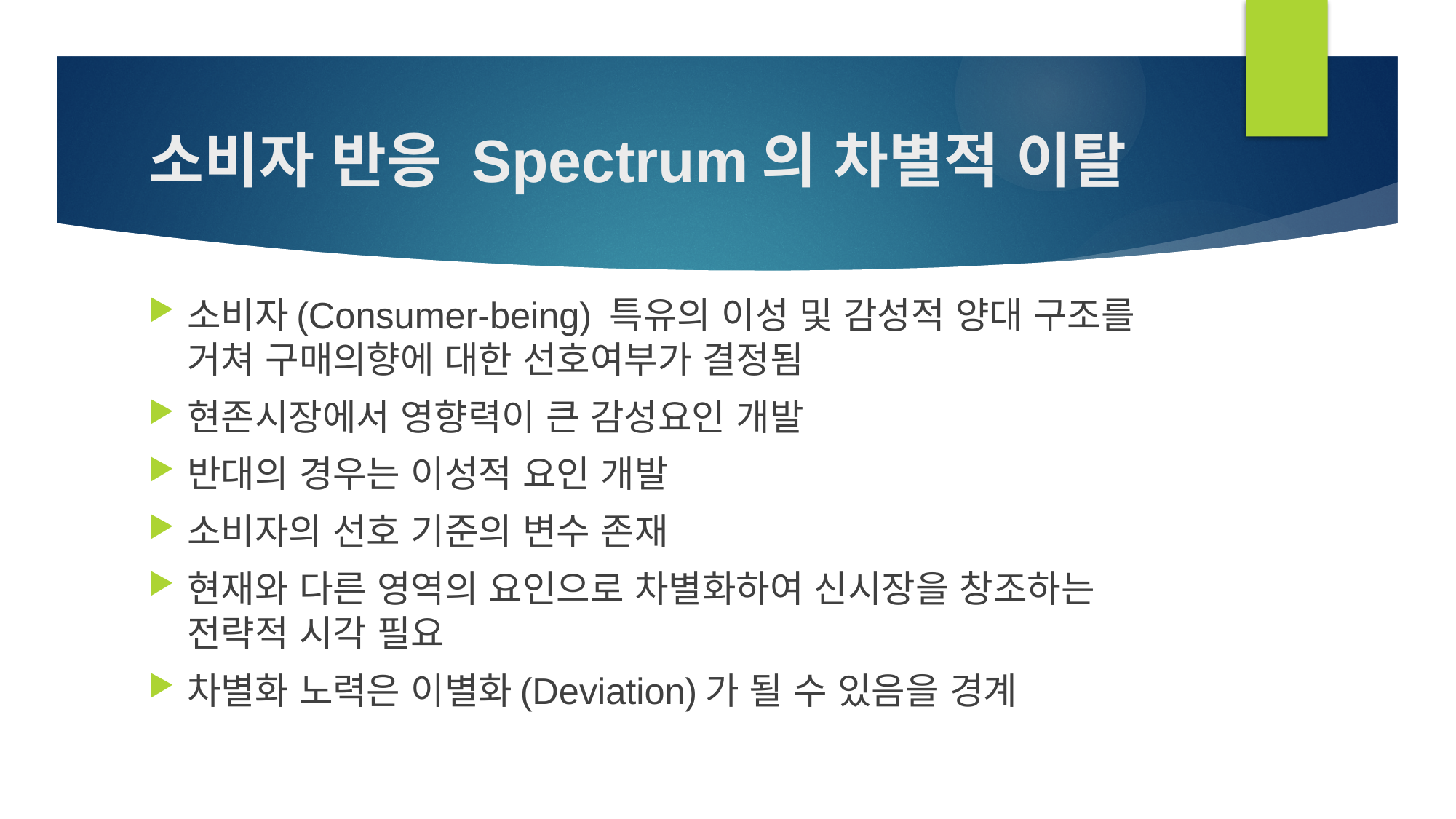

# 소비자 반응 Spectrum의 차별적 이탈
소비자(Consumer-being) 특유의 이성 및 감성적 양대 구조를 거쳐 구매의향에 대한 선호여부가 결정됨
현존시장에서 영향력이 큰 감성요인 개발
반대의 경우는 이성적 요인 개발
소비자의 선호 기준의 변수 존재
현재와 다른 영역의 요인으로 차별화하여 신시장을 창조하는 전략적 시각 필요
차별화 노력은 이별화(Deviation)가 될 수 있음을 경계